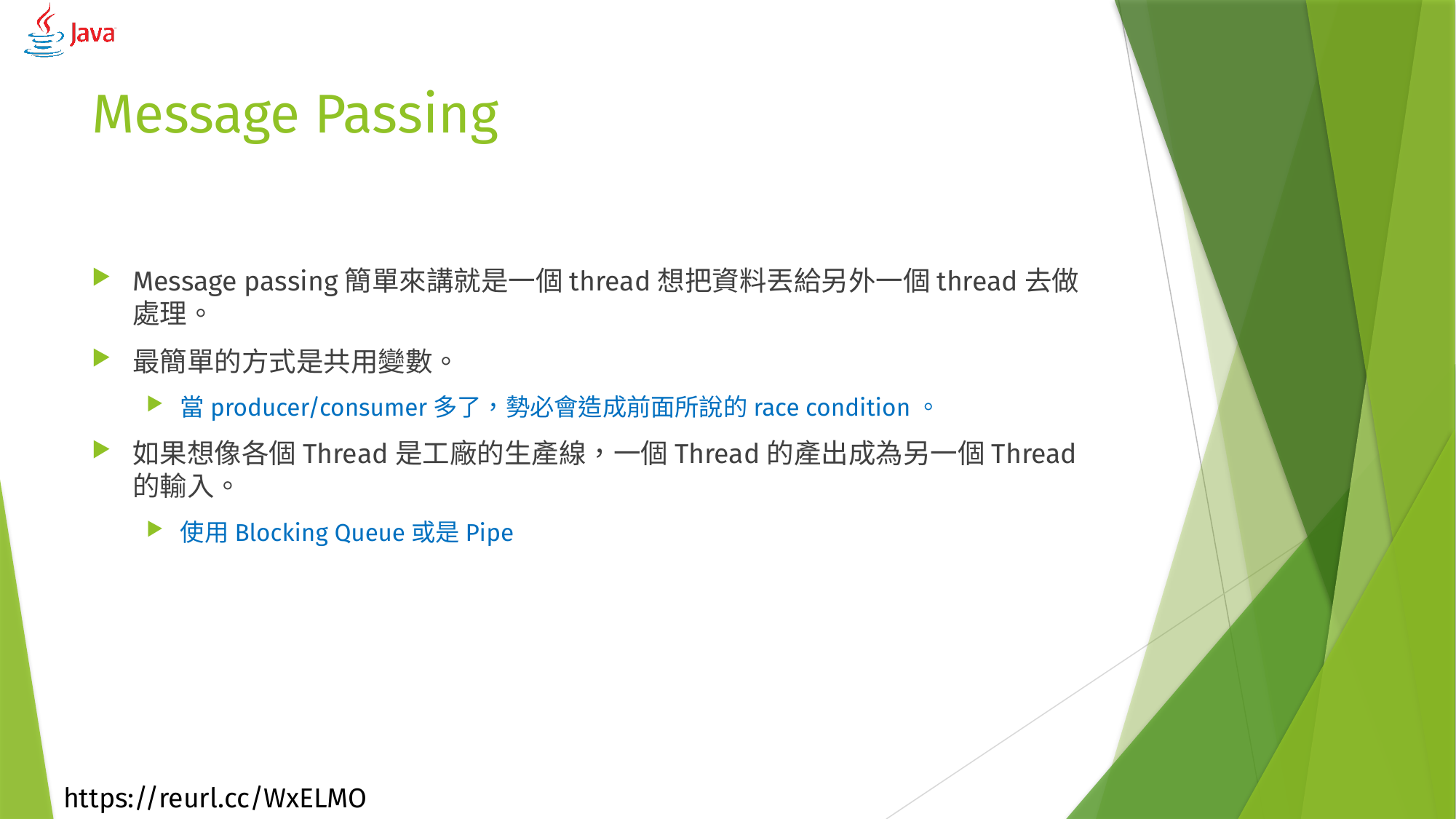

# Message Passing
Message passing簡單來講就是一個thread想把資料丟給另外一個thread去做處理。
最簡單的方式是共用變數。
當producer/consumer多了，勢必會造成前面所說的race condition。
如果想像各個Thread是工廠的生產線，一個Thread的產出成為另一個Thread的輸入。
使用Blocking Queue或是Pipe